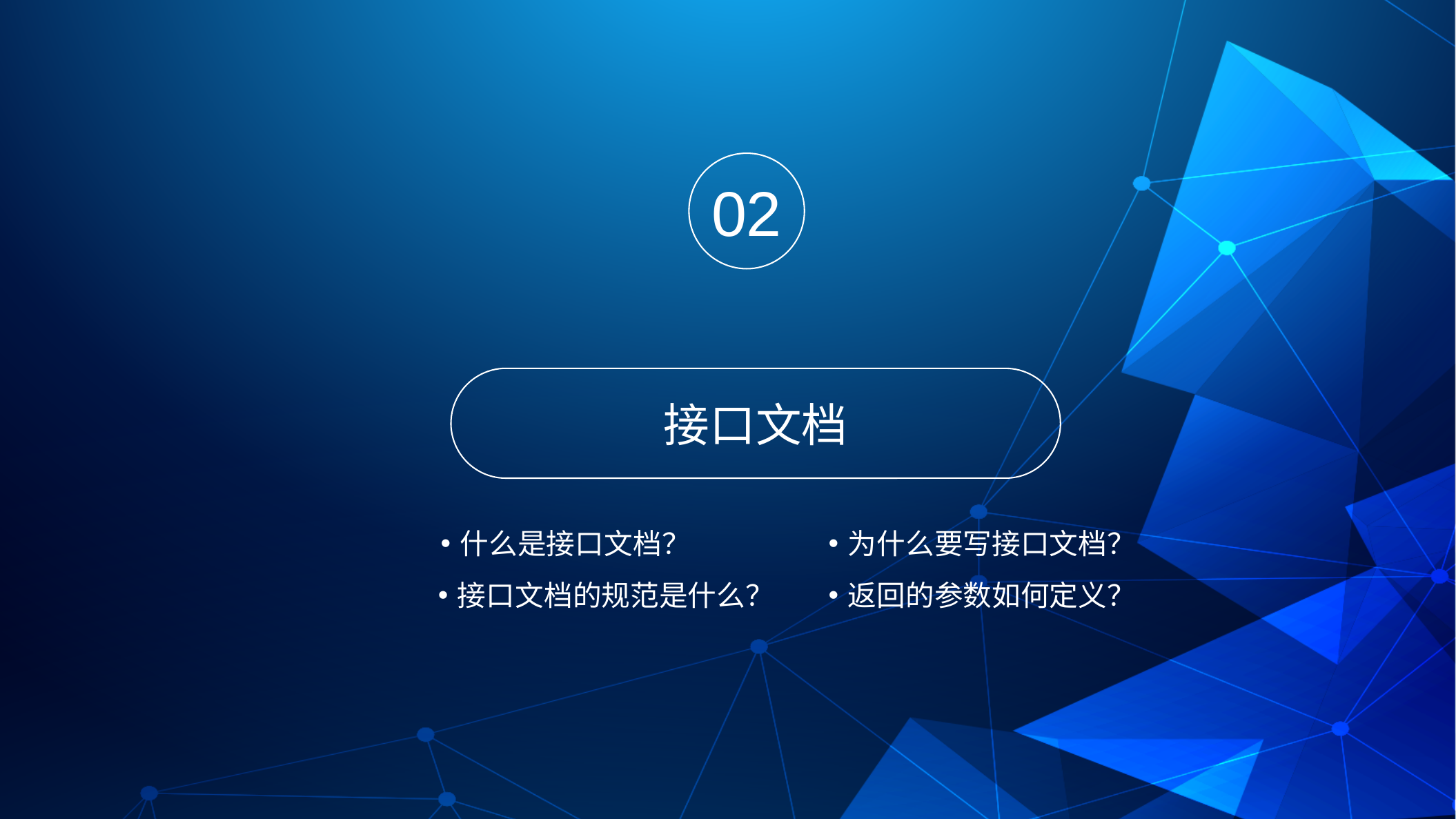

02

接口文档
什么是接口文档？
为什么要写接口文档？
接口文档的规范是什么？
返回的参数如何定义？